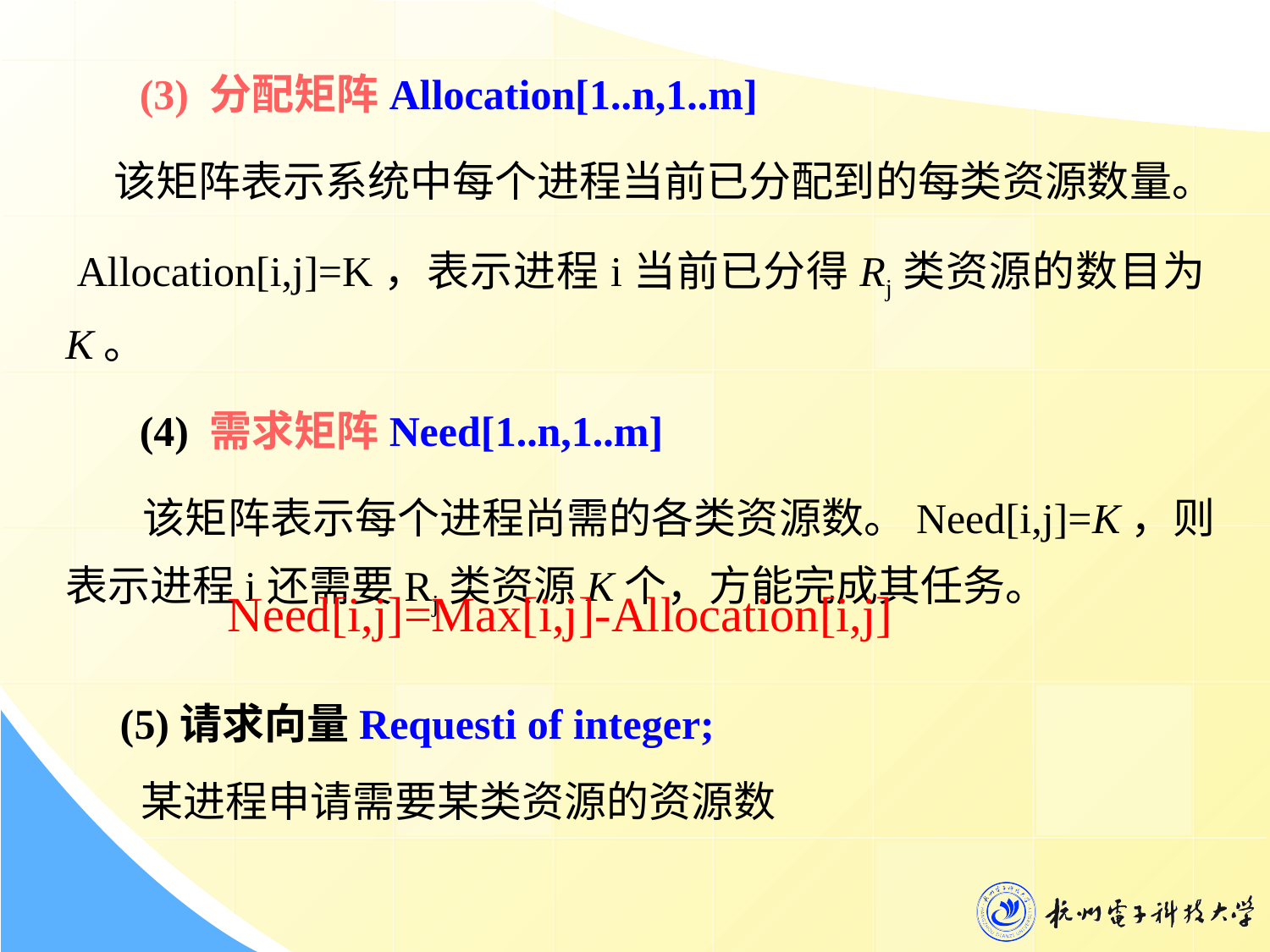

(3) 分配矩阵Allocation[1..n,1..m]
    该矩阵表示系统中每个进程当前已分配到的每类资源数量。
 Allocation[i,j]=K，表示进程i当前已分得Rj类资源的数目为K。
       (4) 需求矩阵Need[1..n,1..m]
       该矩阵表示每个进程尚需的各类资源数。Need[i,j]=K，则表示进程i还需要Rj类资源K个，方能完成其任务。
Need[i,j]=Max[i,j]-Allocation[i,j]
    (5)请求向量Requesti of integer;
       某进程申请需要某类资源的资源数